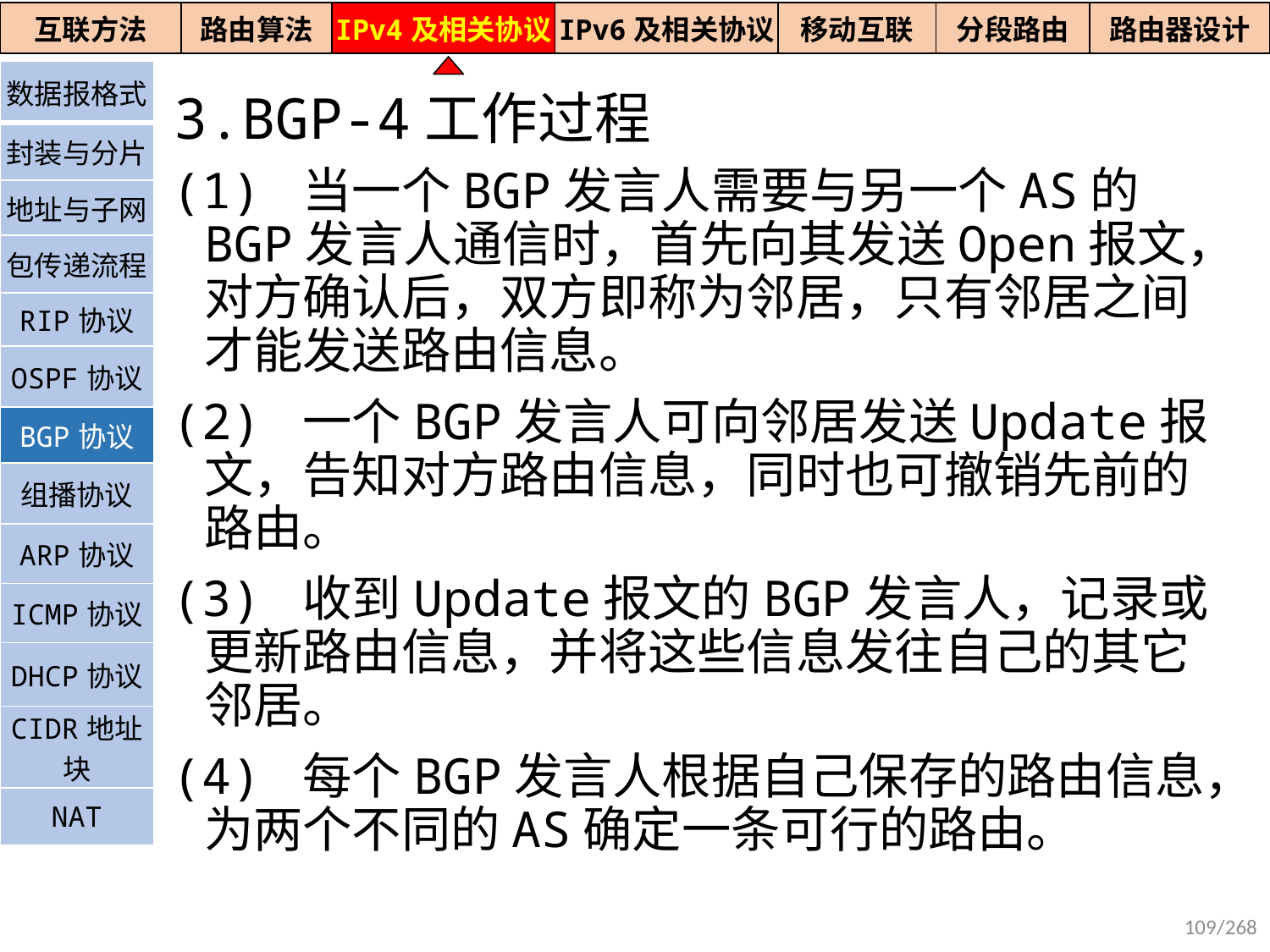

| 互联方法 | 路由算法 | IPv4及相关协议 | IPv6及相关协议 | 移动互联 | 分段路由 | 路由器设计 |
| --- | --- | --- | --- | --- | --- | --- |

| 数据报格式 |
| --- |
| 封装与分片 |
| 地址与子网 |
| 包传递流程 |
| RIP协议 |
| OSPF协议 |
| BGP协议 |
| 组播协议 |
| ARP协议 |
| ICMP协议 |
| DHCP协议 |
| CIDR地址块 |
| NAT |
3.BGP-4工作过程
(1) 当一个BGP发言人需要与另一个AS的BGP发言人通信时，首先向其发送Open报文，对方确认后，双方即称为邻居，只有邻居之间才能发送路由信息。
(2) 一个BGP发言人可向邻居发送Update报文，告知对方路由信息，同时也可撤销先前的路由。
(3) 收到Update报文的BGP发言人，记录或更新路由信息，并将这些信息发往自己的其它邻居。
(4) 每个BGP发言人根据自己保存的路由信息，为两个不同的AS确定一条可行的路由。
109/268